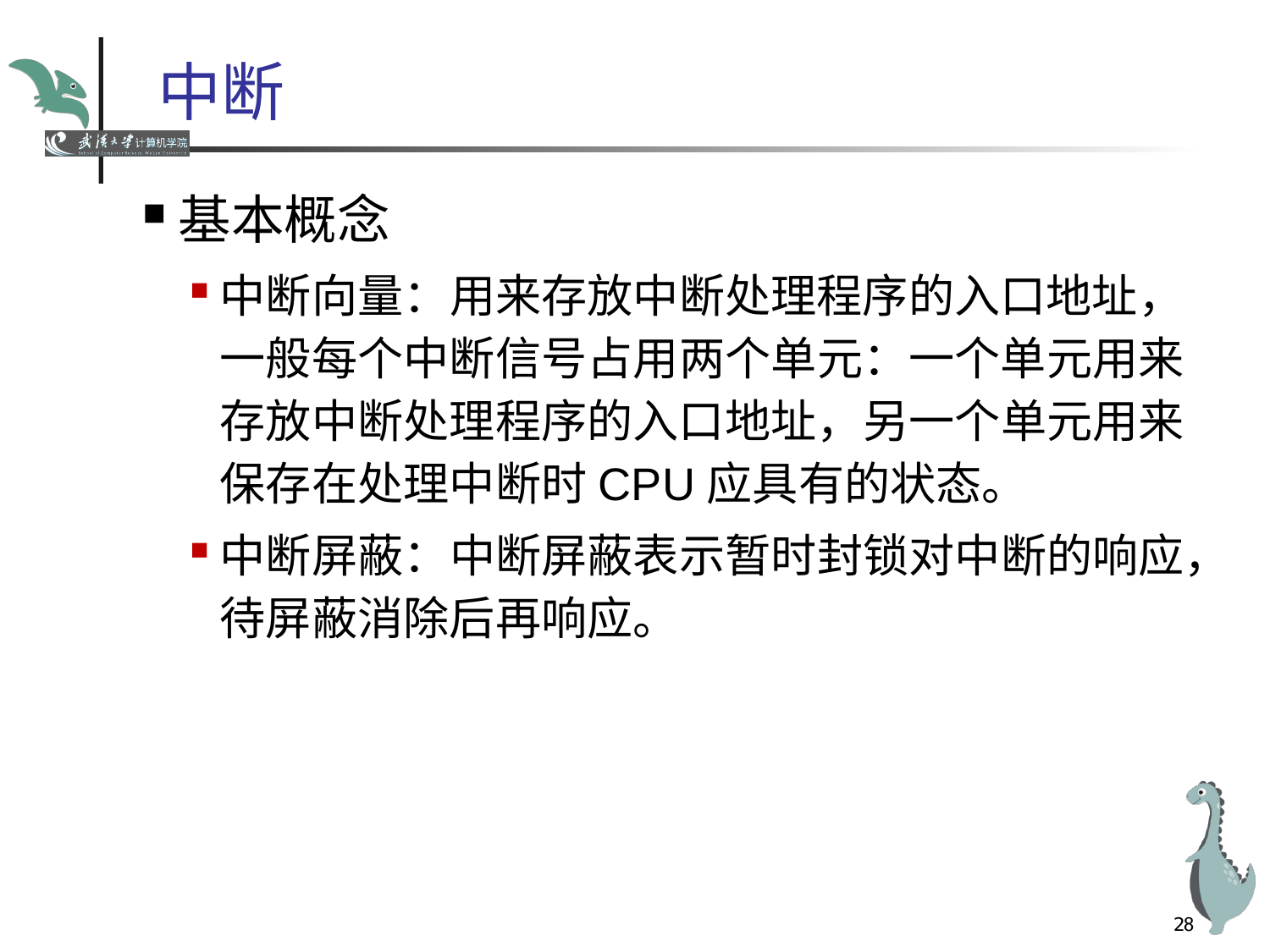

# 中断
基本概念
中断向量：用来存放中断处理程序的入口地址，一般每个中断信号占用两个单元：一个单元用来存放中断处理程序的入口地址，另一个单元用来保存在处理中断时CPU应具有的状态。
中断屏蔽：中断屏蔽表示暂时封锁对中断的响应，待屏蔽消除后再响应。
28